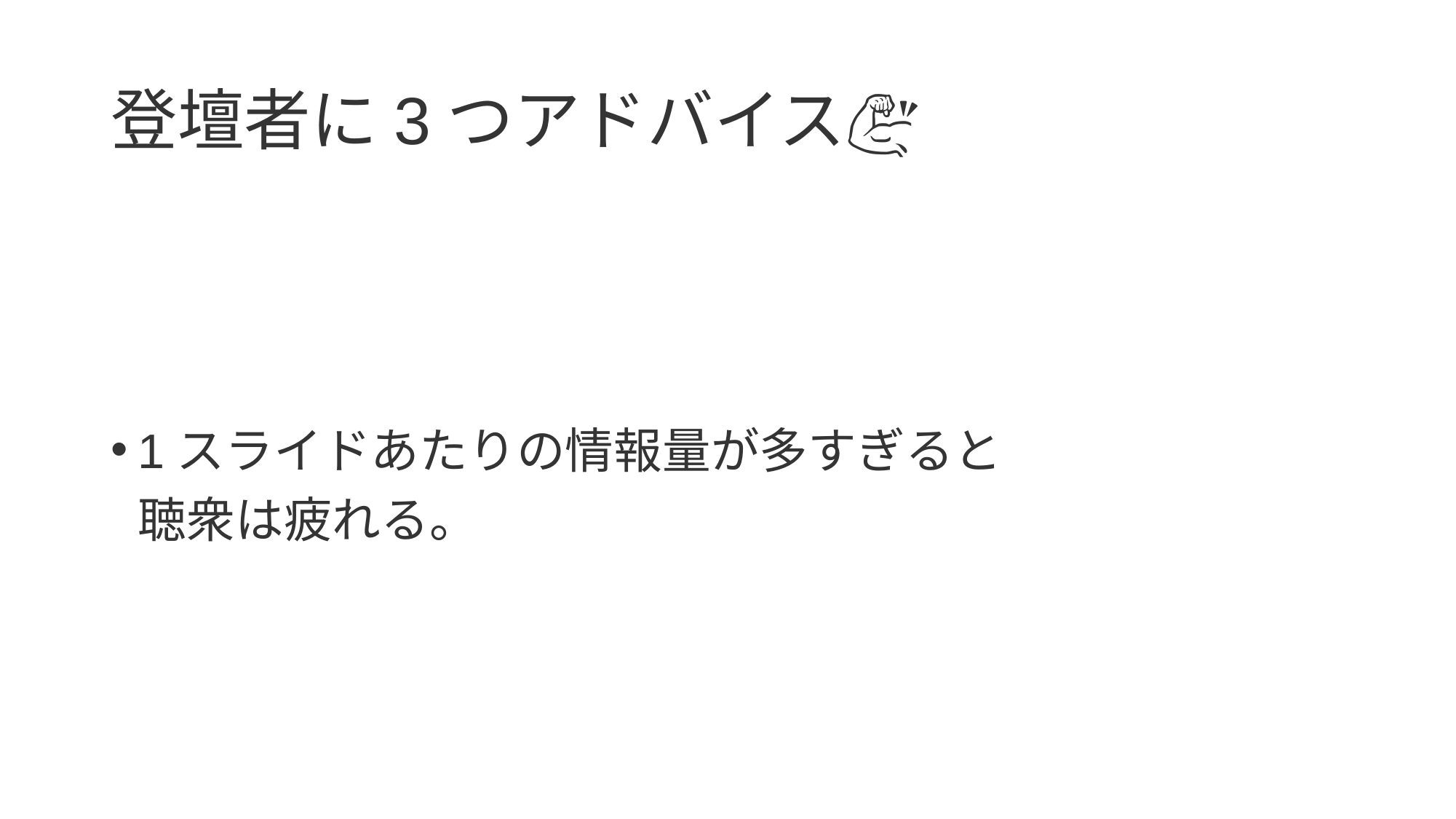

# 登壇者に3つアドバイス💪
1スライドあたりの情報量が多すぎると
聴衆は疲れる。